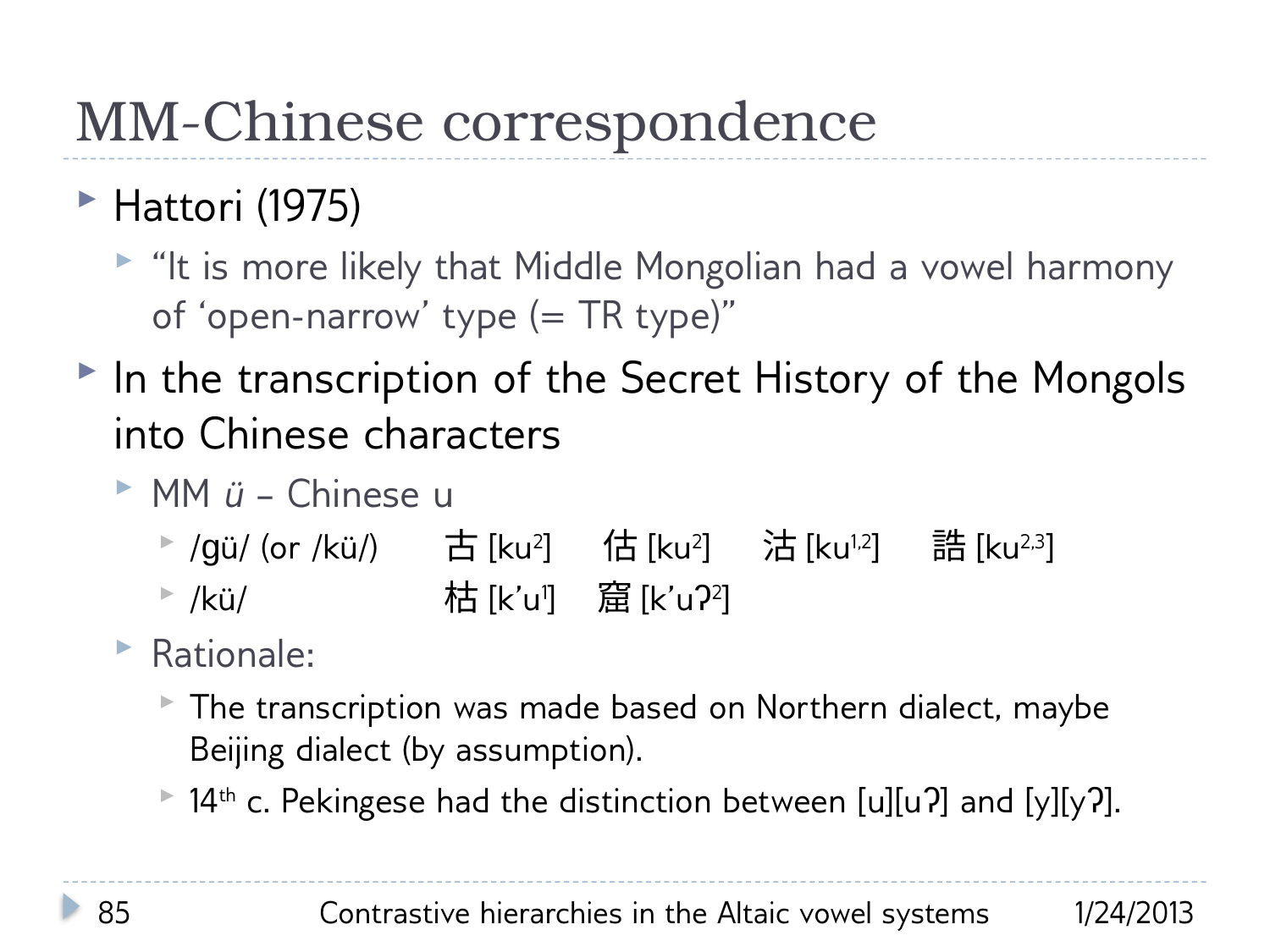

# MM-Chinese correspondence
Hattori (1975)
“It is more likely that Middle Mongolian had a vowel harmony of ‘open-narrow’ type (= TR type)”
In the transcription of the Secret History of the Mongols into Chinese characters
MM ü – Chinese u
/ɡü/ (or /kü/)	古[ku2]    估[ku2]    沽[ku1,2]    誥[ku2,3]
/kü/		枯[k’u1]   窟[k’uʔ2]
Rationale:
The transcription was made based on Northern dialect, maybe Beijing dialect (by assumption).
14th c. Pekingese had the distinction between [u][uʔ] and [y][yʔ].
85
Contrastive hierarchies in the Altaic vowel systems
1/24/2013